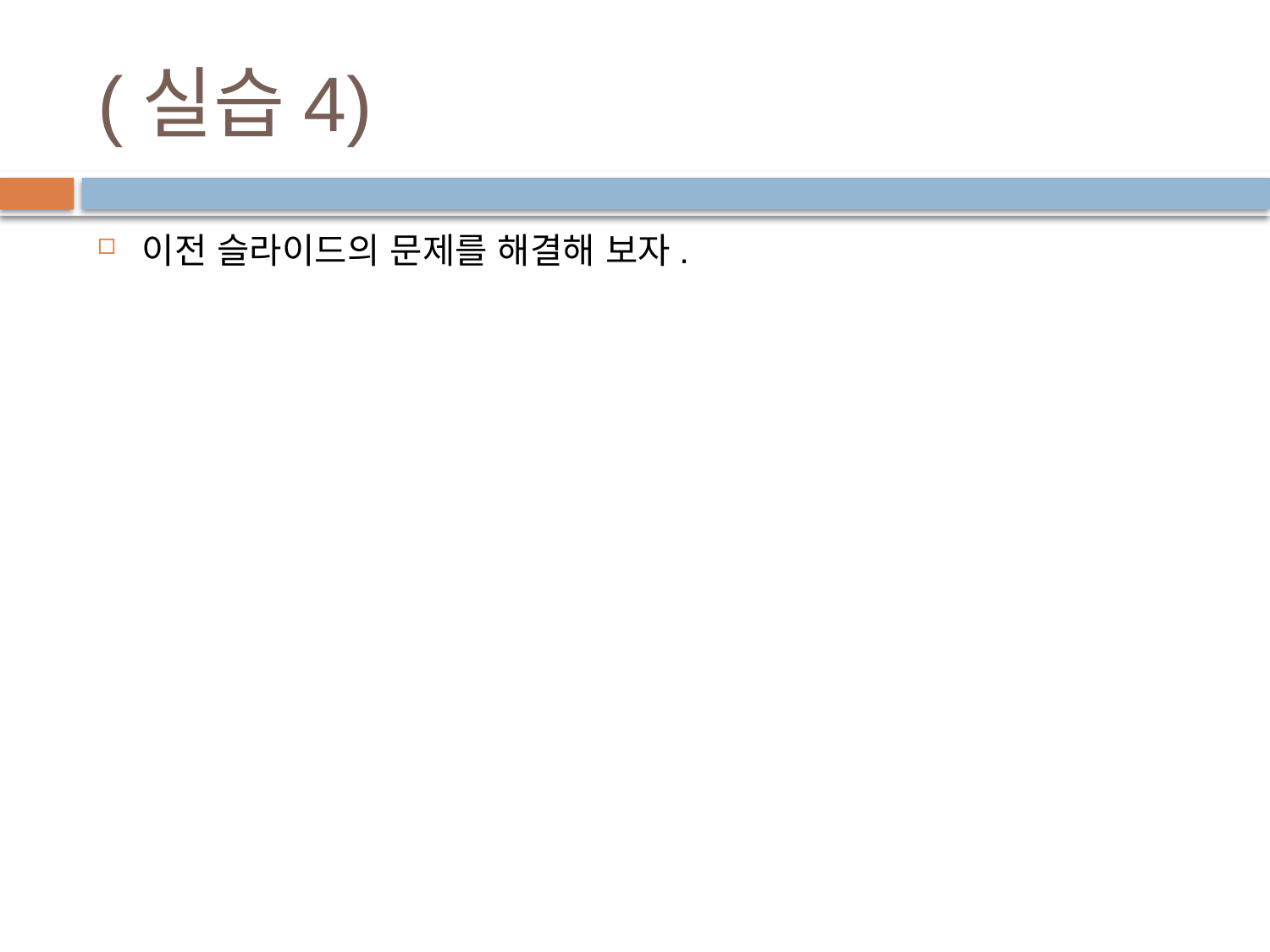

# (실습4)
이전 슬라이드의 문제를 해결해 보자.